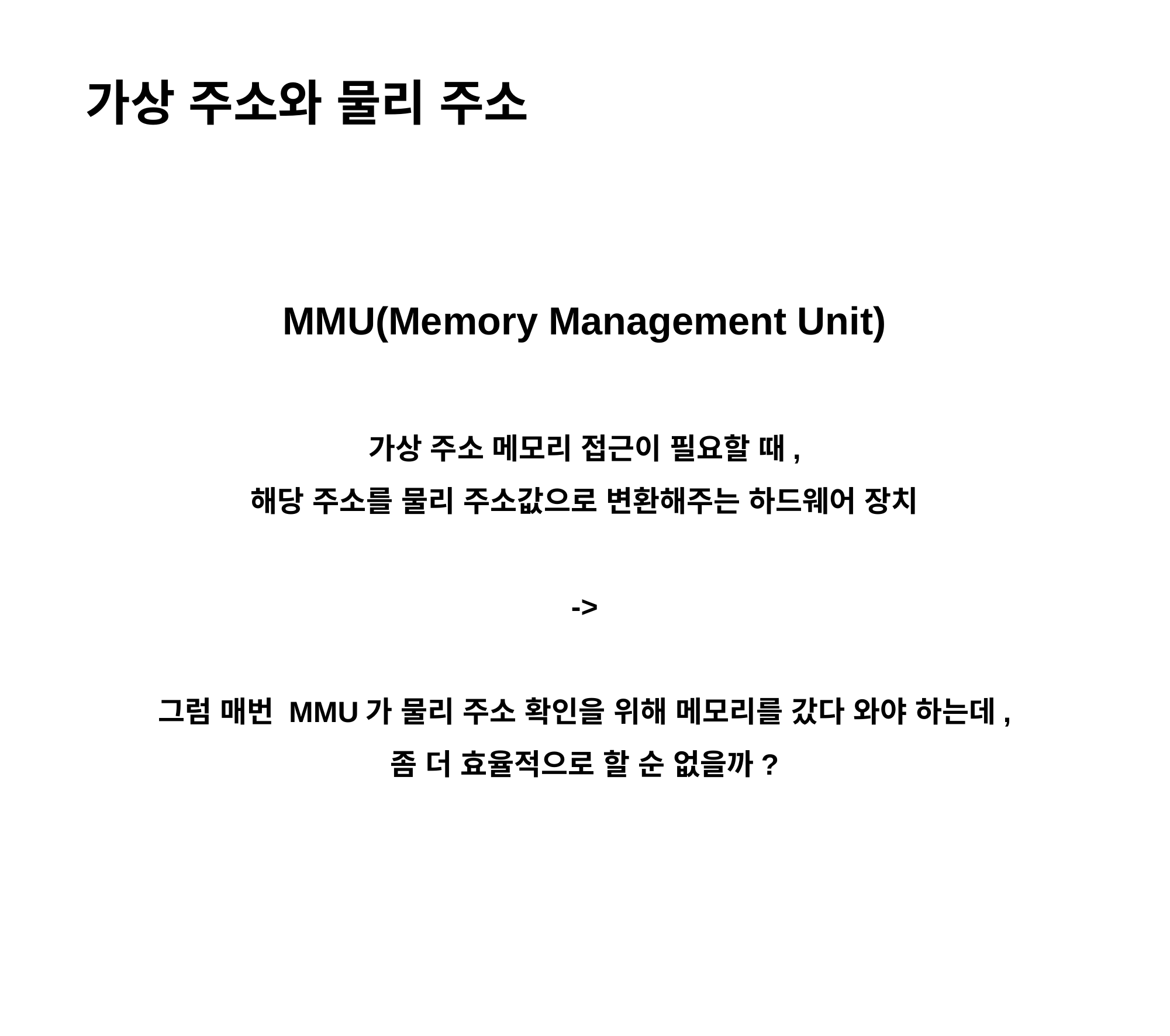

가상 주소와 물리 주소
MMU(Memory Management Unit)

가상 주소 메모리 접근이 필요할 때,
해당 주소를 물리 주소값으로 변환해주는 하드웨어 장치

->

그럼 매번 MMU가 물리 주소 확인을 위해 메모리를 갔다 와야 하는데,
좀 더 효율적으로 할 순 없을까?